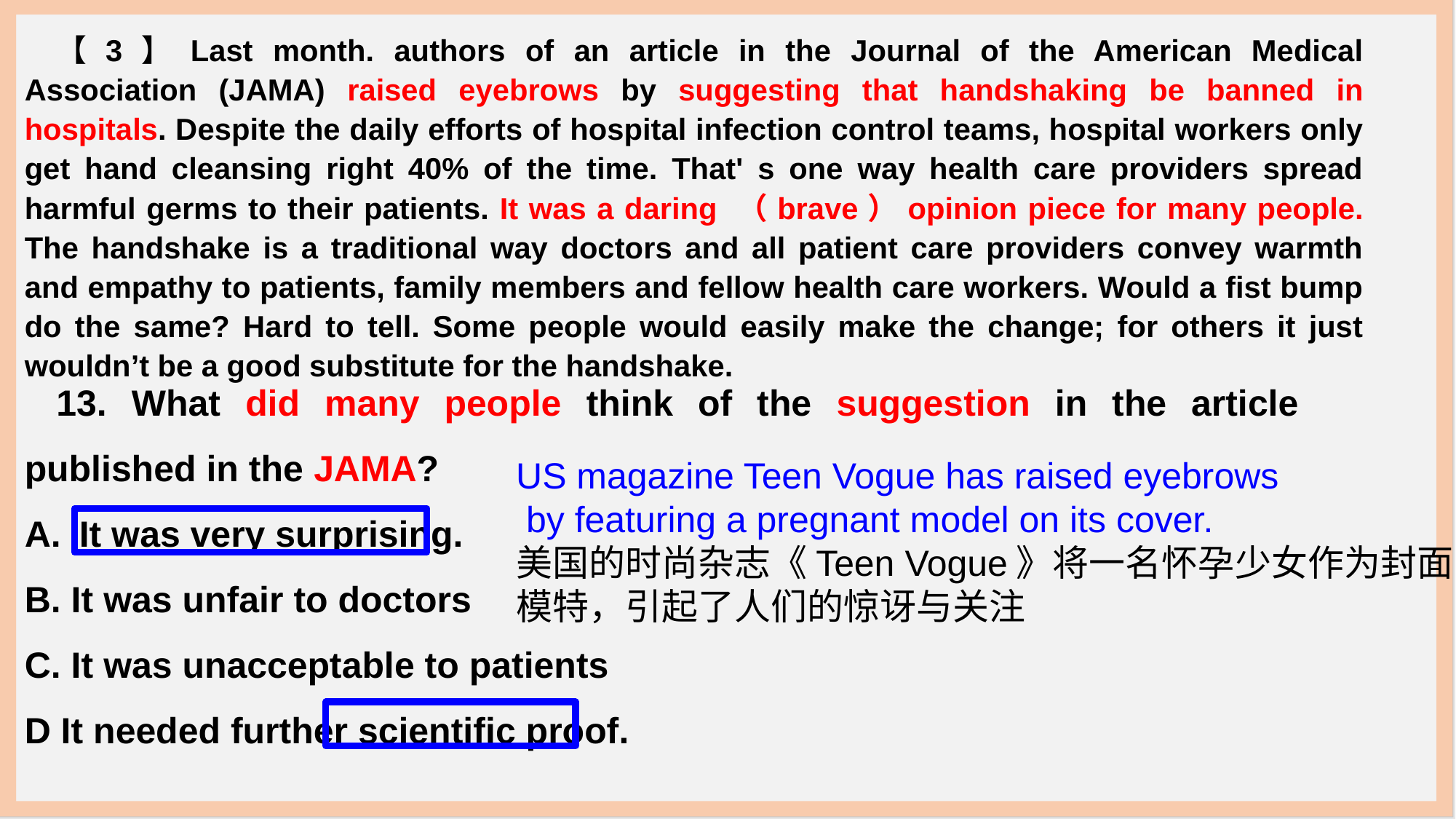

【3】Last month. authors of an article in the Journal of the American Medical Association (JAMA) raised eyebrows by suggesting that handshaking be banned in hospitals. Despite the daily efforts of hospital infection control teams, hospital workers only get hand cleansing right 40% of the time. That' s one way health care providers spread harmful germs to their patients. It was a daring （brave）opinion piece for many people. The handshake is a traditional way doctors and all patient care providers convey warmth and empathy to patients, family members and fellow health care workers. Would a fist bump do the same? Hard to tell. Some people would easily make the change; for others it just wouldn’t be a good substitute for the handshake.
13. What did many people think of the suggestion in the article published in the JAMA?
It was very surprising.
B. It was unfair to doctors
C. It was unacceptable to patients
D It needed further scientific proof.
US magazine Teen Vogue has raised eyebrows
 by featuring a pregnant model on its cover.
美国的时尚杂志《Teen Vogue》将一名怀孕少女作为封面
模特，引起了人们的惊讶与关注